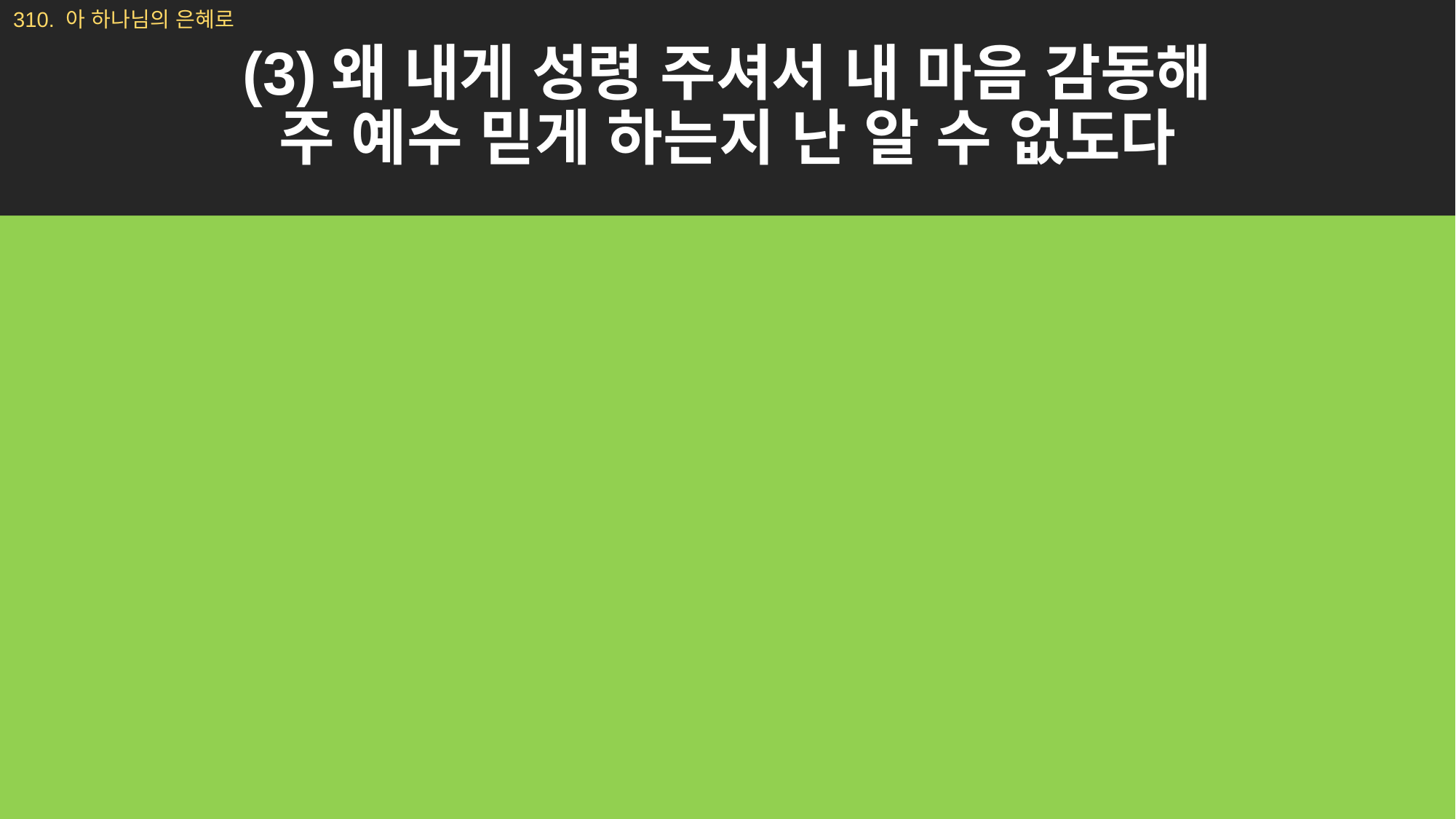

# (3)왜 내게 성령 주셔서 내 마음 감동해 주 예수 믿게 하는지 난 알 수 없도다
310. 아 하나님의 은혜로